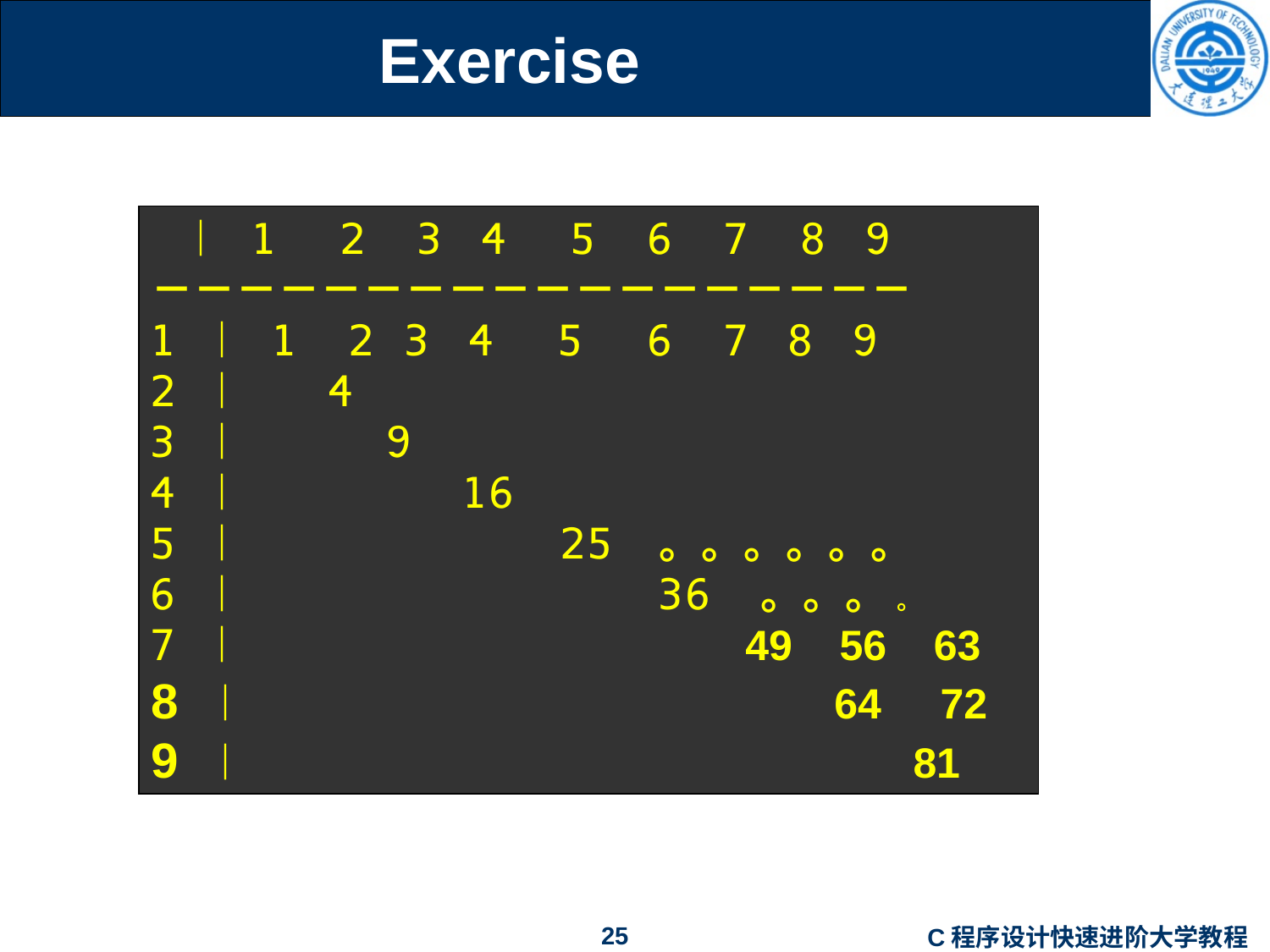

Exercise
  ︱  1     2    3   4     5    6    7    8   9
－－－－－－－－－－－－－－－－－－
1 ︱  1    2	3   4     5     6    7   8   9
2 ︱        4
3 ︱              9
4 ︱  		     16
5 ︱ 			  25	。。。。。。
6 ︱  				36   。。。 。
7 ︱   				        49    56    63
8 ︱   					    64     72
9 ︱  						81

25
C程序设计快速进阶大学教程